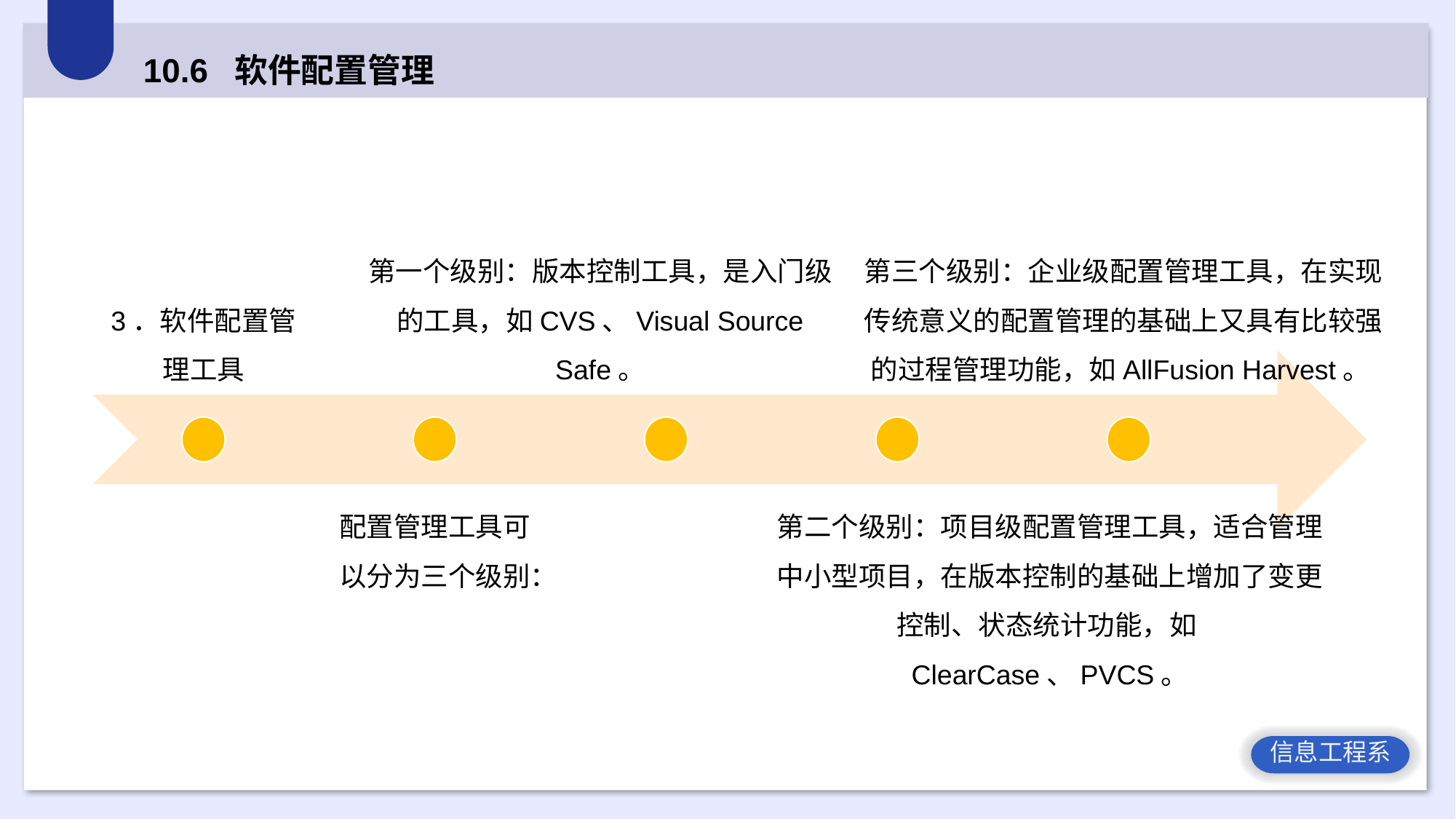

10.6  软件配置管理
第三个级别：企业级配置管理工具，在实现传统意义的配置管理的基础上又具有比较强的过程管理功能，如AllFusion Harvest。
第一个级别：版本控制工具，是入门级的工具，如CVS、Visual Source Safe。
3．软件配置管理工具

配置管理工具可以分为三个级别：
第二个级别：项目级配置管理工具，适合管理中小型项目，在版本控制的基础上增加了变更控制、状态统计功能，如ClearCase、PVCS。